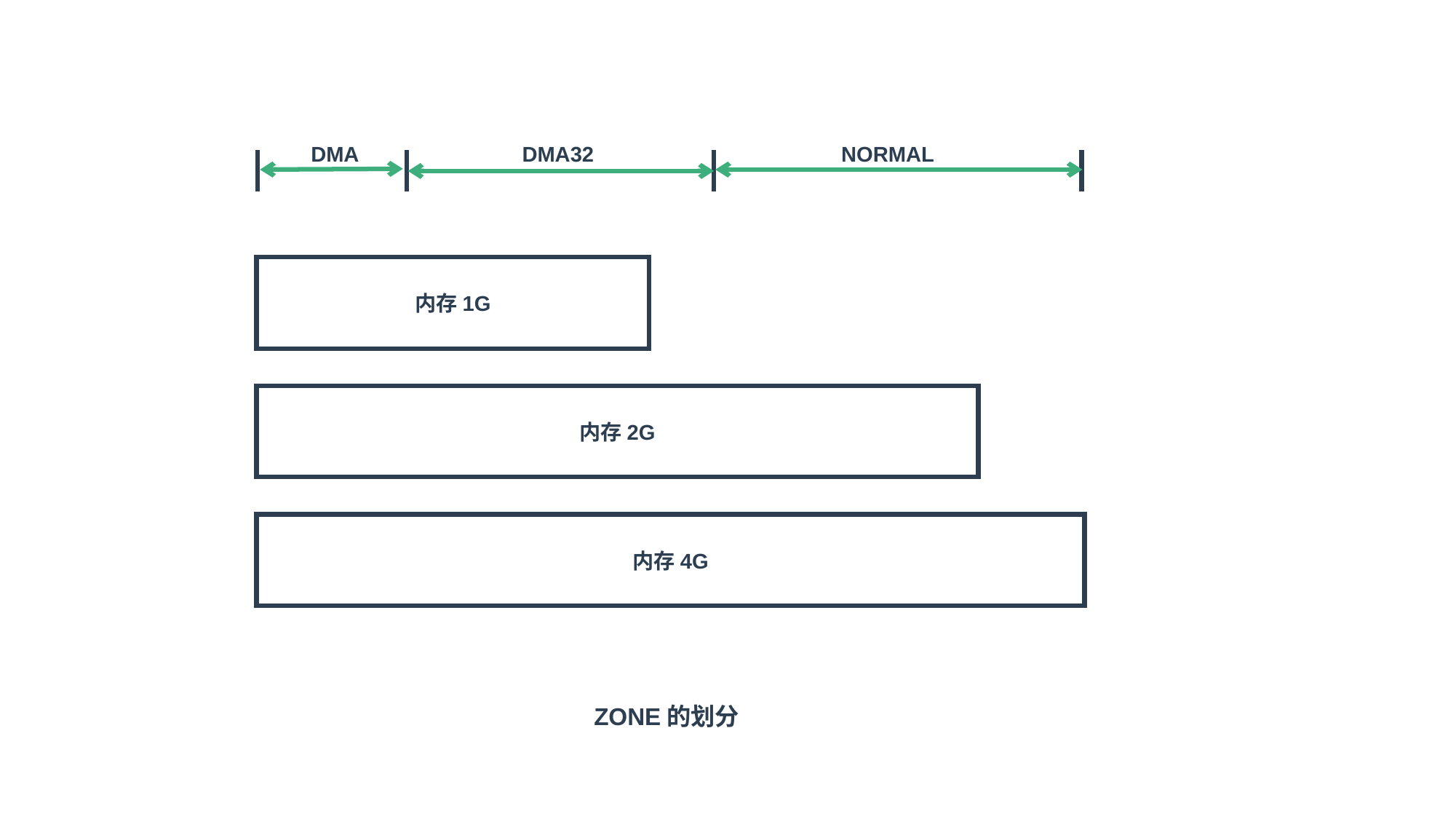

DMA
DMA32
NORMAL
内存1G
内存2G
内存4G
ZONE的划分